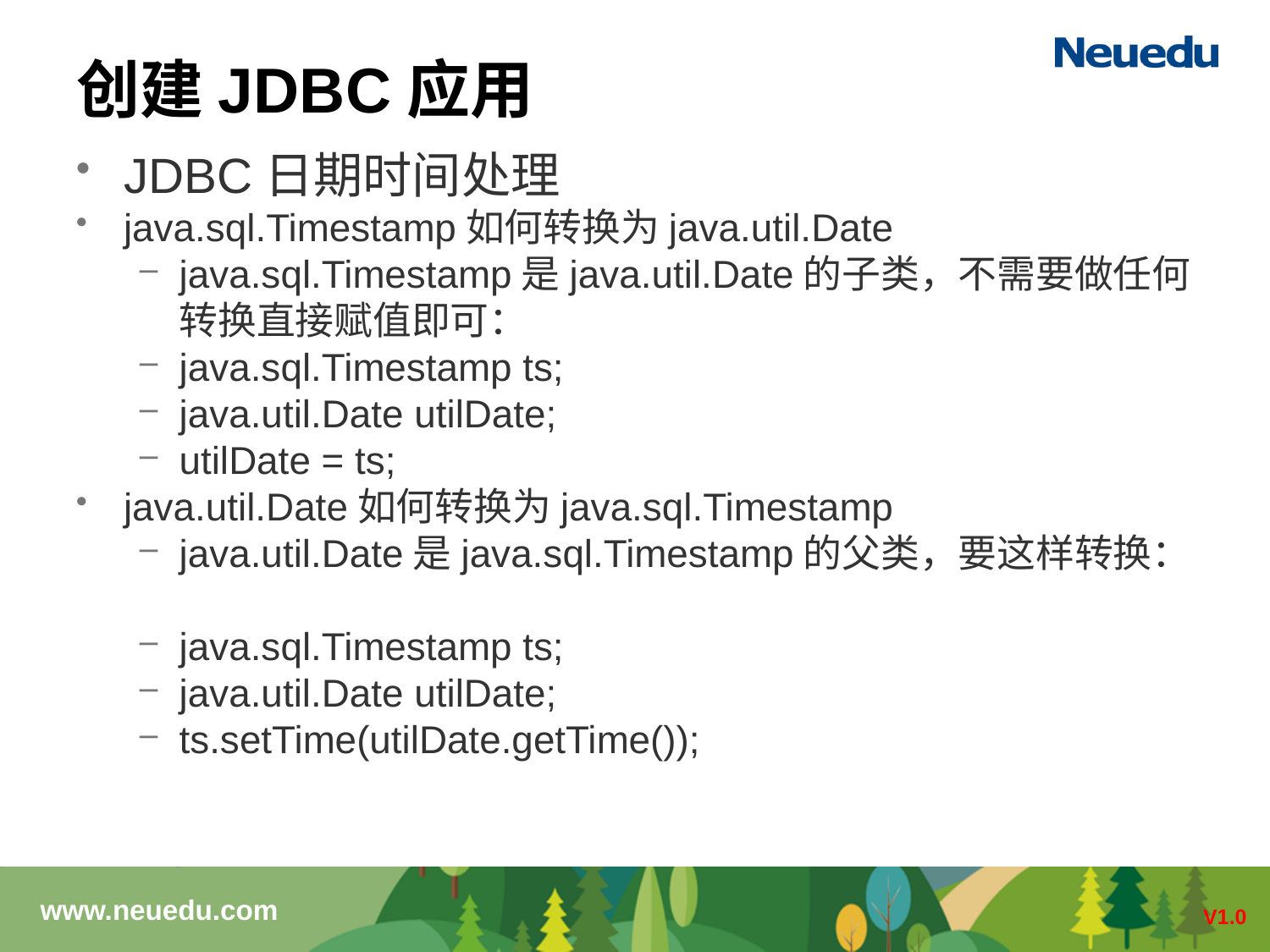

# 创建JDBC应用
JDBC日期时间处理
java.sql.Timestamp如何转换为java.util.Date
java.sql.Timestamp是java.util.Date的子类，不需要做任何转换直接赋值即可：
java.sql.Timestamp ts;
java.util.Date utilDate;
utilDate = ts;
java.util.Date如何转换为java.sql.Timestamp
java.util.Date是java.sql.Timestamp的父类，要这样转换：
java.sql.Timestamp ts;
java.util.Date utilDate;
ts.setTime(utilDate.getTime());